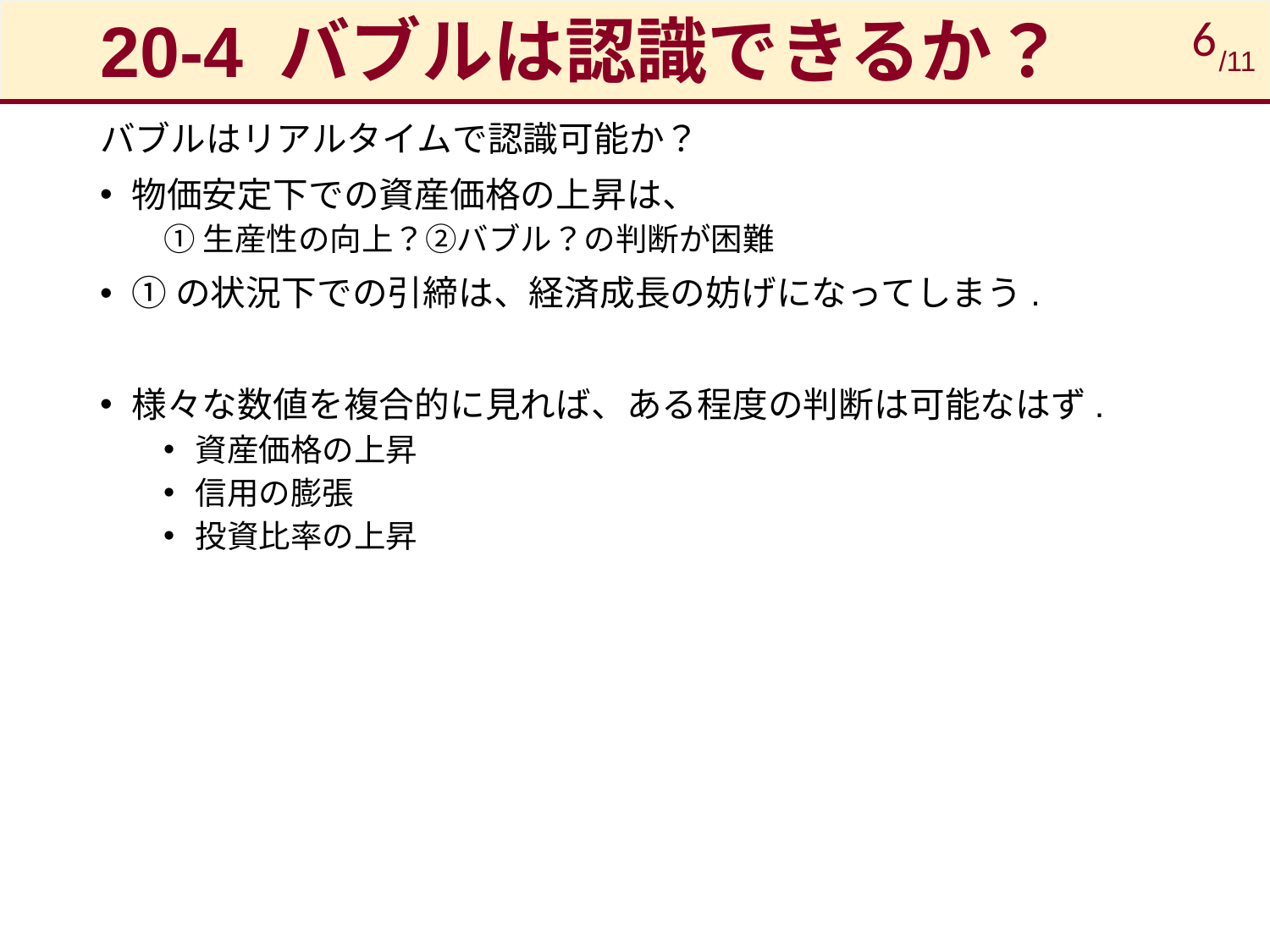

# 20-4 バブルは認識できるか？
6
/11
バブルはリアルタイムで認識可能か？
物価安定下での資産価格の上昇は、
①生産性の向上？②バブル？の判断が困難
①の状況下での引締は、経済成長の妨げになってしまう.

様々な数値を複合的に見れば、ある程度の判断は可能なはず.
資産価格の上昇
信用の膨張
投資比率の上昇